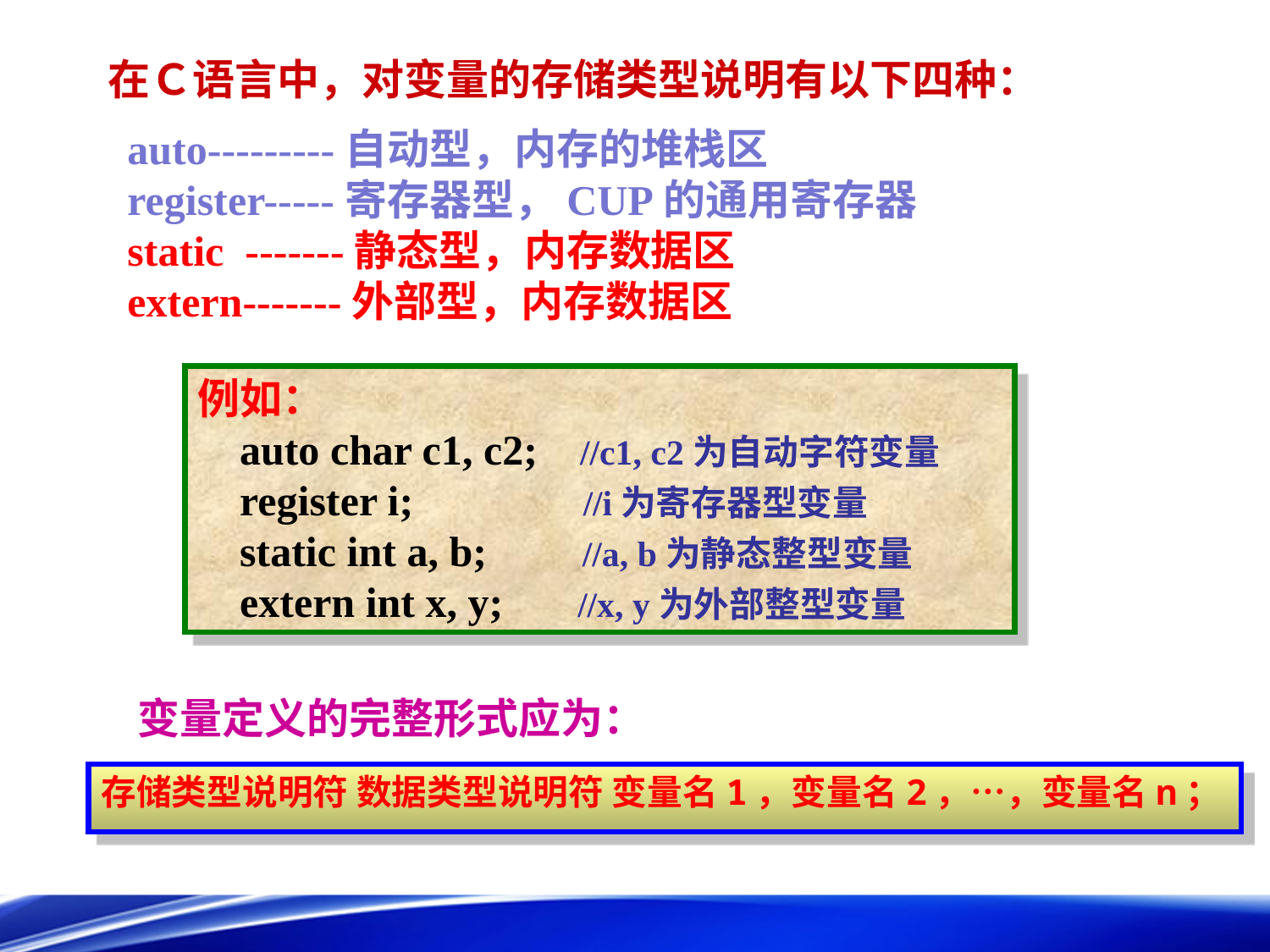

在Ｃ语言中，对变量的存储类型说明有以下四种：
auto---------自动型，内存的堆栈区
register-----寄存器型，CUP的通用寄存器
static  -------静态型，内存数据区
extern-------外部型，内存数据区
例如：
    auto char c1, c2;    //c1, c2为自动字符变量
    register i;                //i为寄存器型变量
    static int a, b;         //a, b为静态整型变量
    extern int x, y;       //x, y为外部整型变量
变量定义的完整形式应为：
存储类型说明符 数据类型说明符 变量名1，变量名2，…，变量名n；